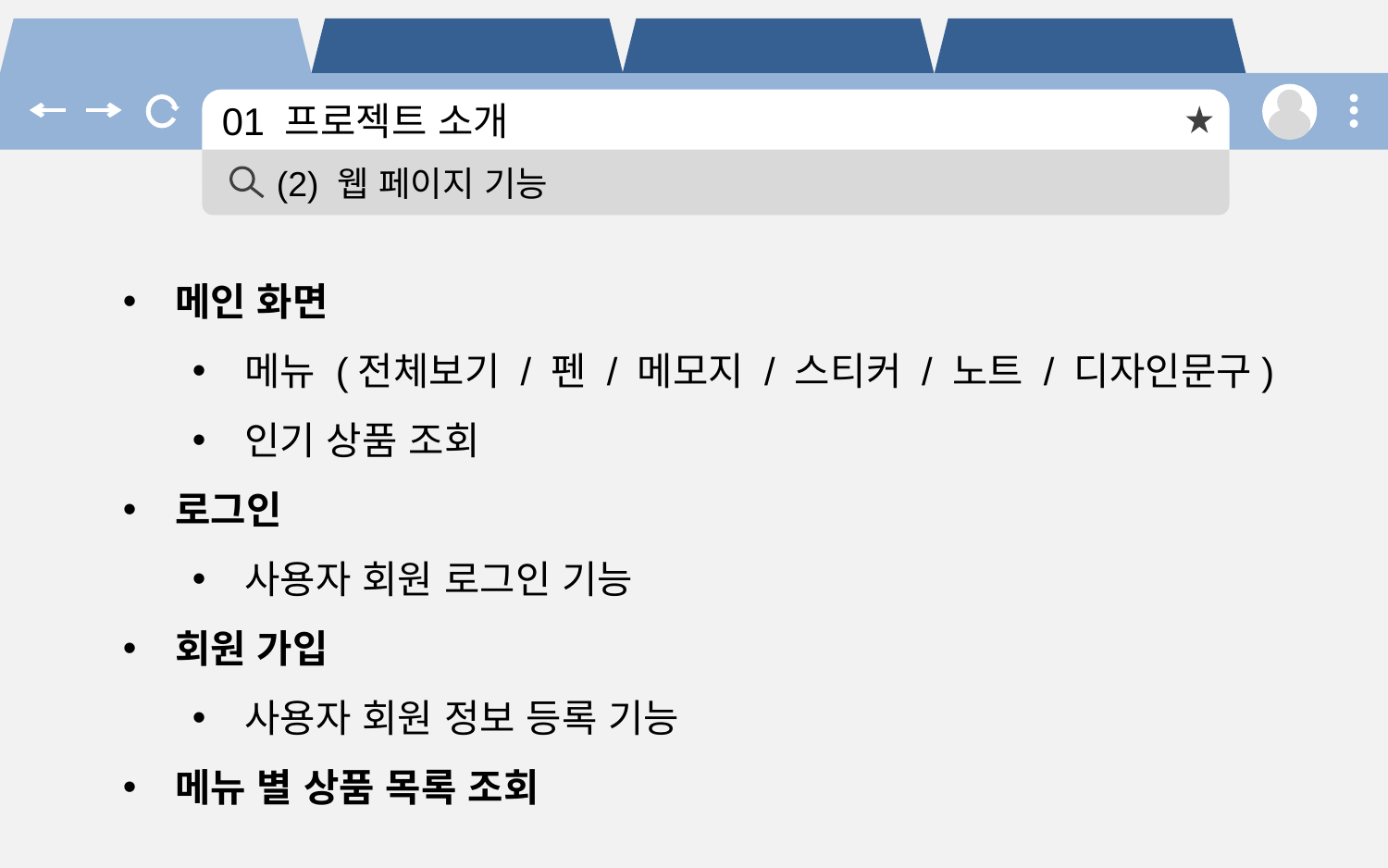

01 프로젝트 소개

(2) 웹 페이지 기능

메인 화면
메뉴 (전체보기 / 펜 / 메모지 / 스티커 / 노트 / 디자인문구)
인기 상품 조회
로그인
사용자 회원 로그인 기능
회원 가입
사용자 회원 정보 등록 기능
메뉴 별 상품 목록 조회